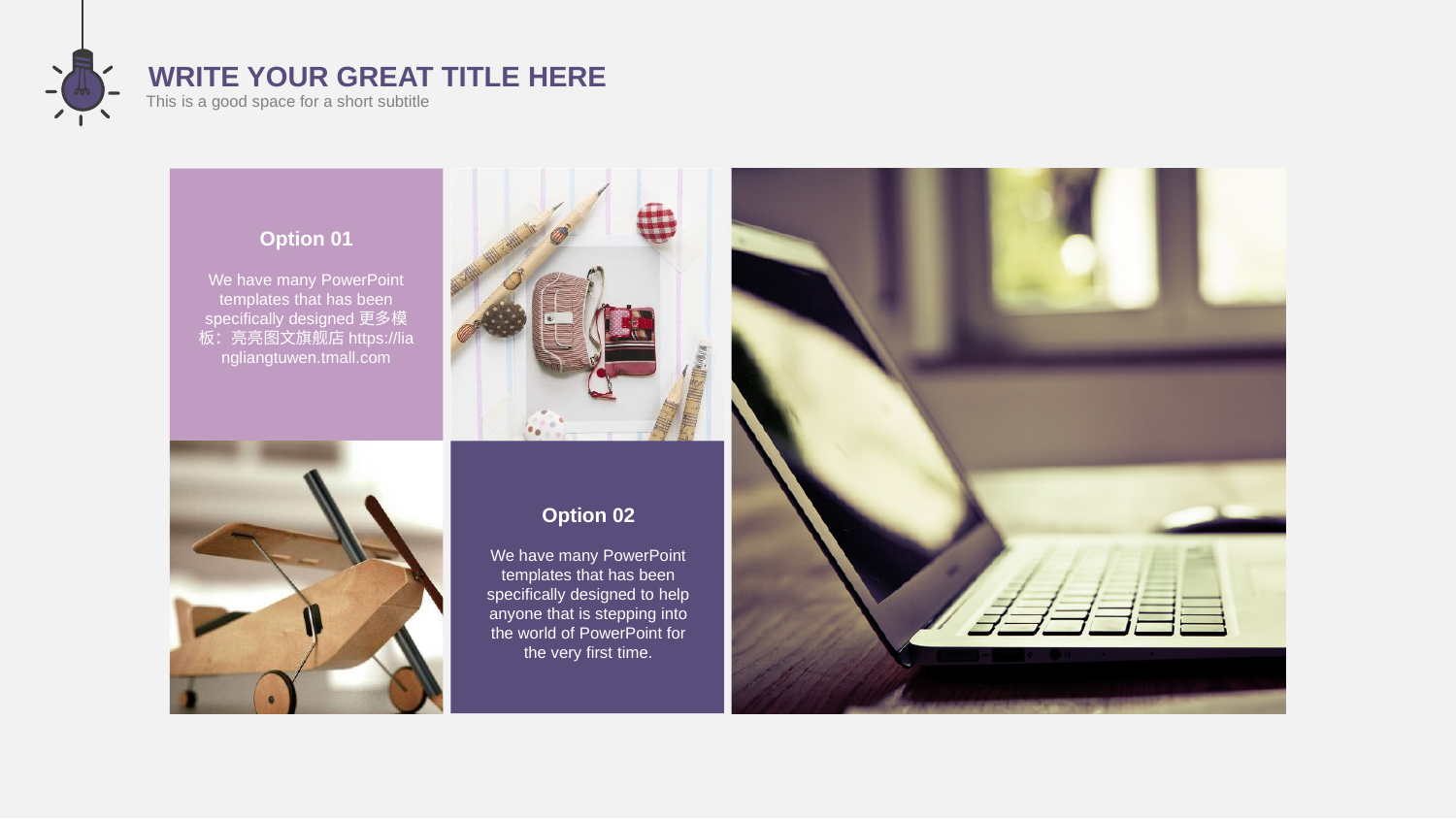

WRITE YOUR GREAT TITLE HERE
This is a good space for a short subtitle

Option 01

We have many PowerPoint templates that has been specifically designed更多模板：亮亮图文旗舰店https://liangliangtuwen.tmall.com

Option 02

We have many PowerPoint templates that has been specifically designed to help anyone that is stepping into the world of PowerPoint for the very first time.